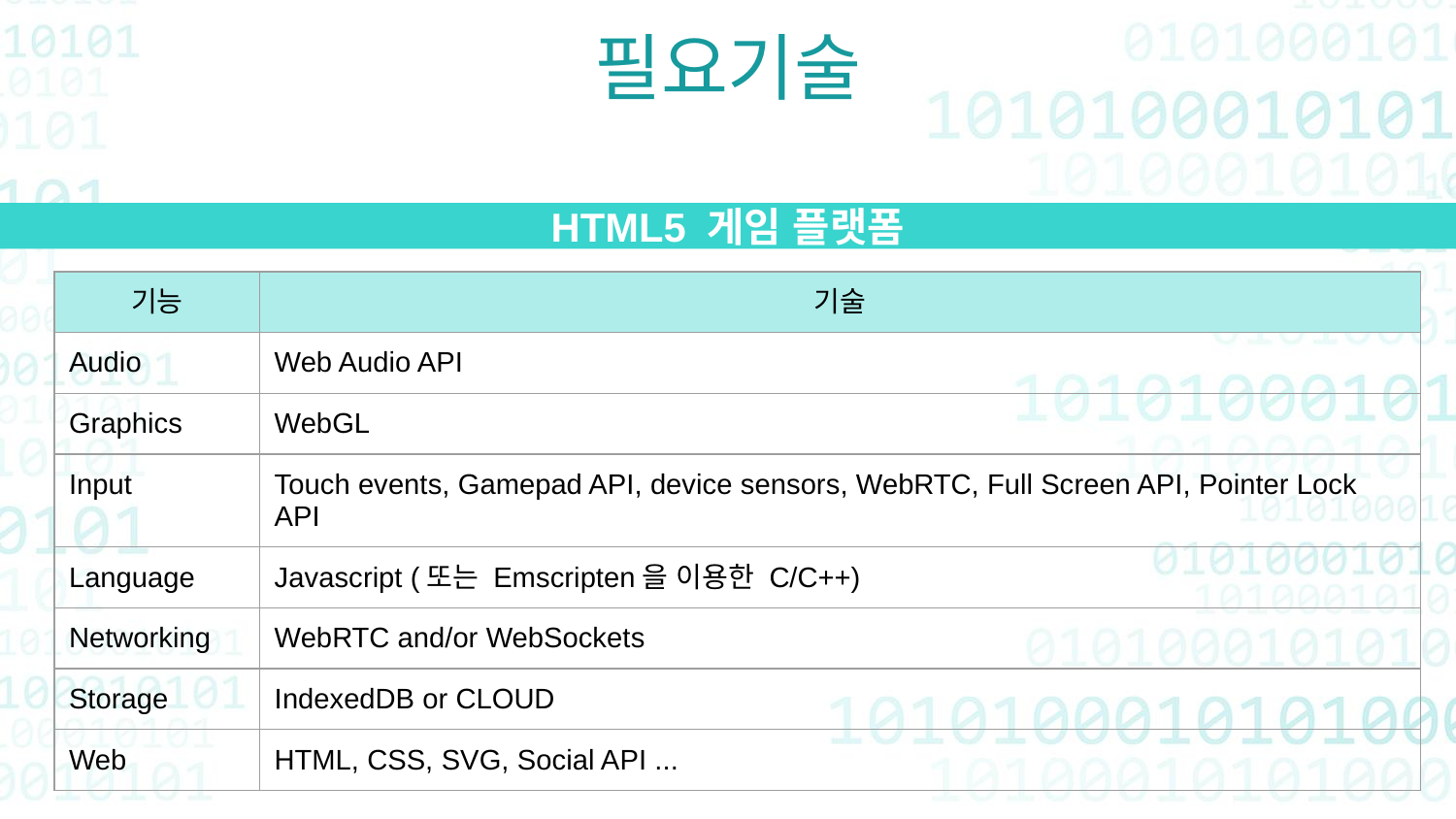

필요기술
HTML5 게임 플랫폼
| 기능 | 기술 |
| --- | --- |
| Audio | Web Audio API |
| Graphics | WebGL |
| Input | Touch events, Gamepad API, device sensors, WebRTC, Full Screen API, Pointer Lock API |
| Language | Javascript (또는 Emscripten을 이용한 C/C++) |
| Networking | WebRTC and/or WebSockets |
| Storage | IndexedDB or CLOUD |
| Web | HTML, CSS, SVG, Social API ... |